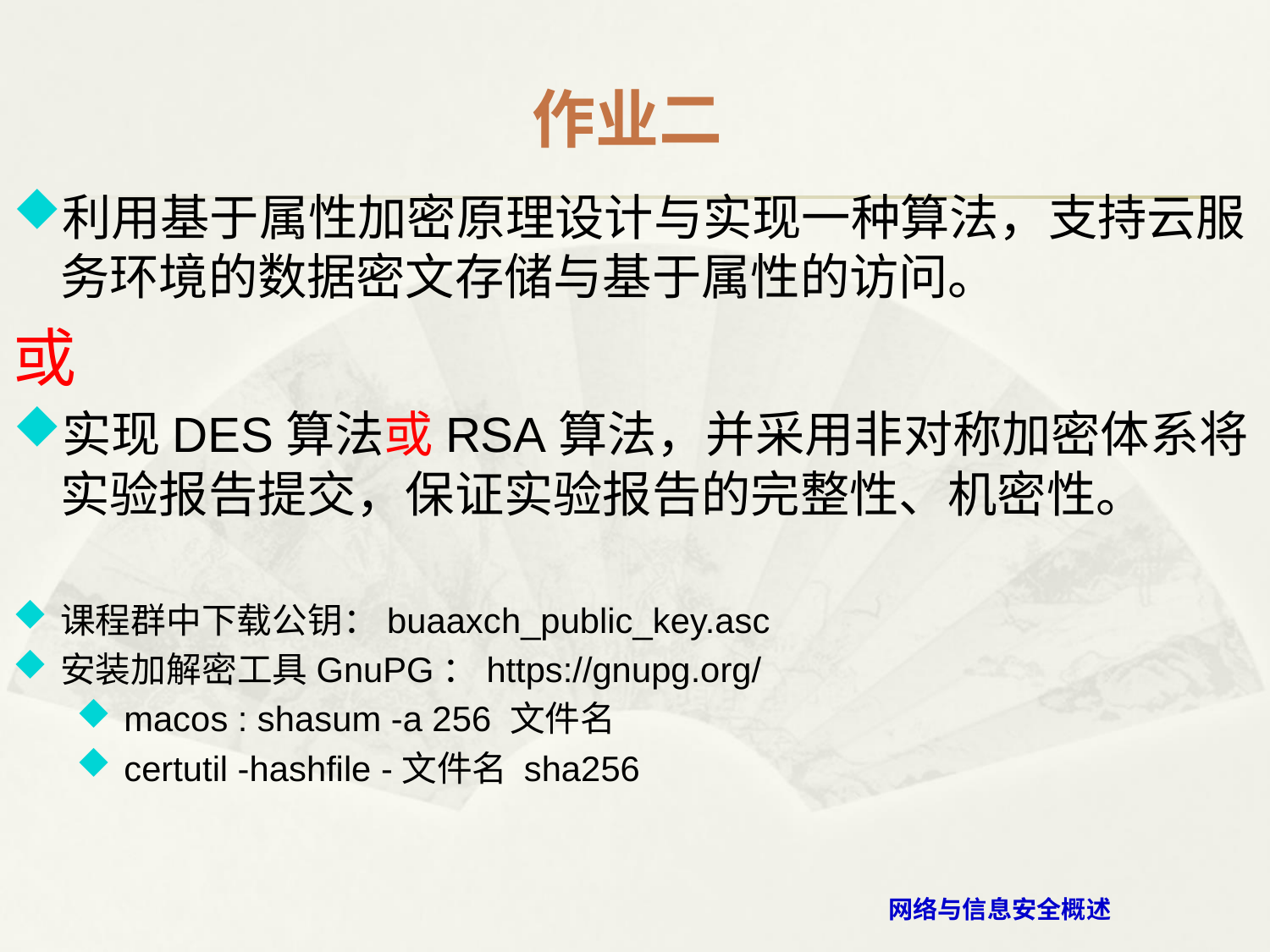

网络与信息安全概述
9
# 作业二
利用基于属性加密原理设计与实现一种算法，支持云服务环境的数据密文存储与基于属性的访问。
或
实现DES算法或RSA算法，并采用非对称加密体系将实验报告提交，保证实验报告的完整性、机密性。

课程群中下载公钥：buaaxch_public_key.asc
安装加解密工具GnuPG：https://gnupg.org/
macos : shasum -a 256 文件名
certutil -hashfile -文件名 sha256